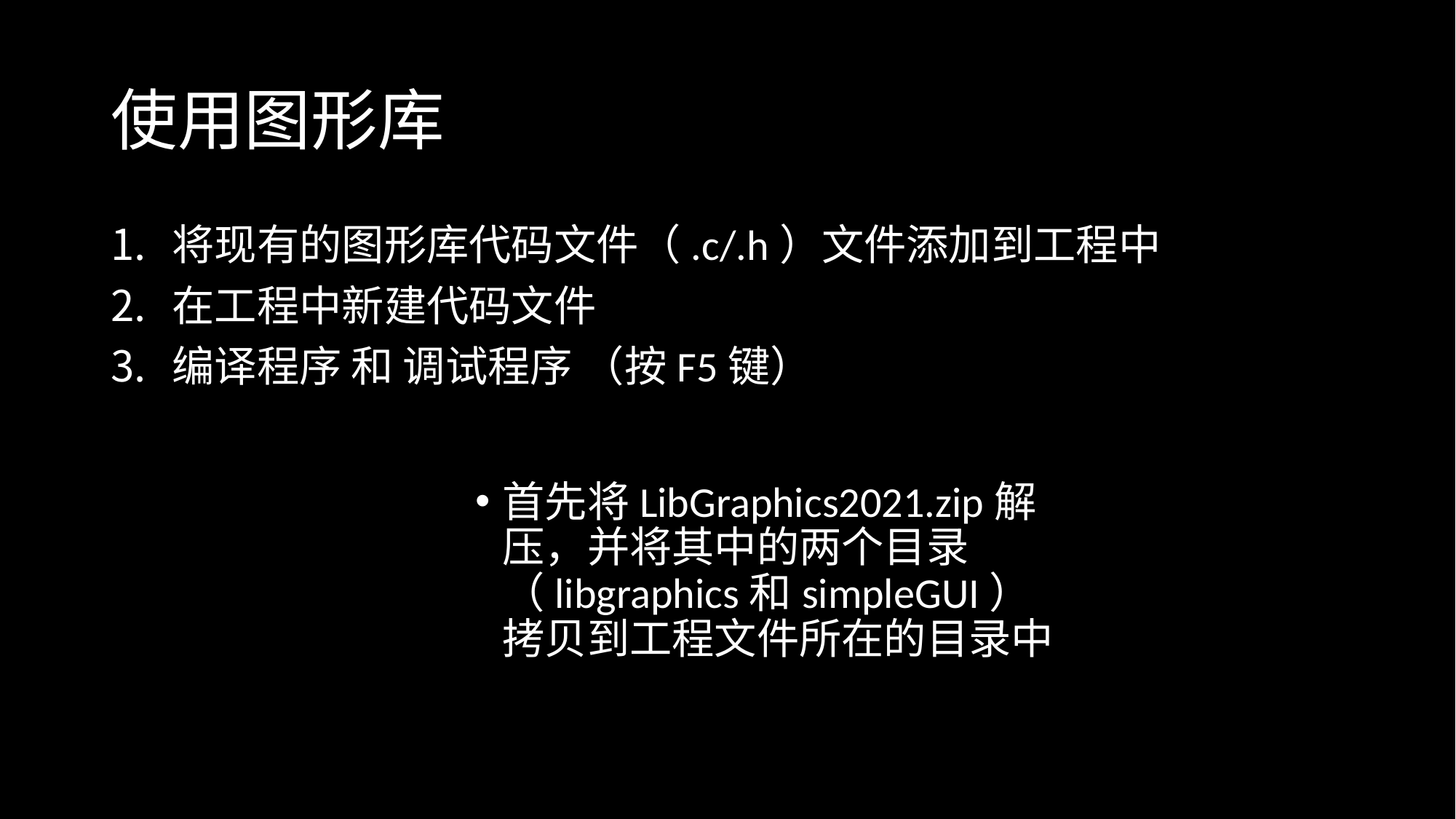

# 使用图形库
将现有的图形库代码文件（.c/.h）文件添加到工程中
在工程中新建代码文件
编译程序 和 调试程序 （按F5键）
首先将LibGraphics2021.zip解压，并将其中的两个目录（libgraphics和simpleGUI）拷贝到工程文件所在的目录中